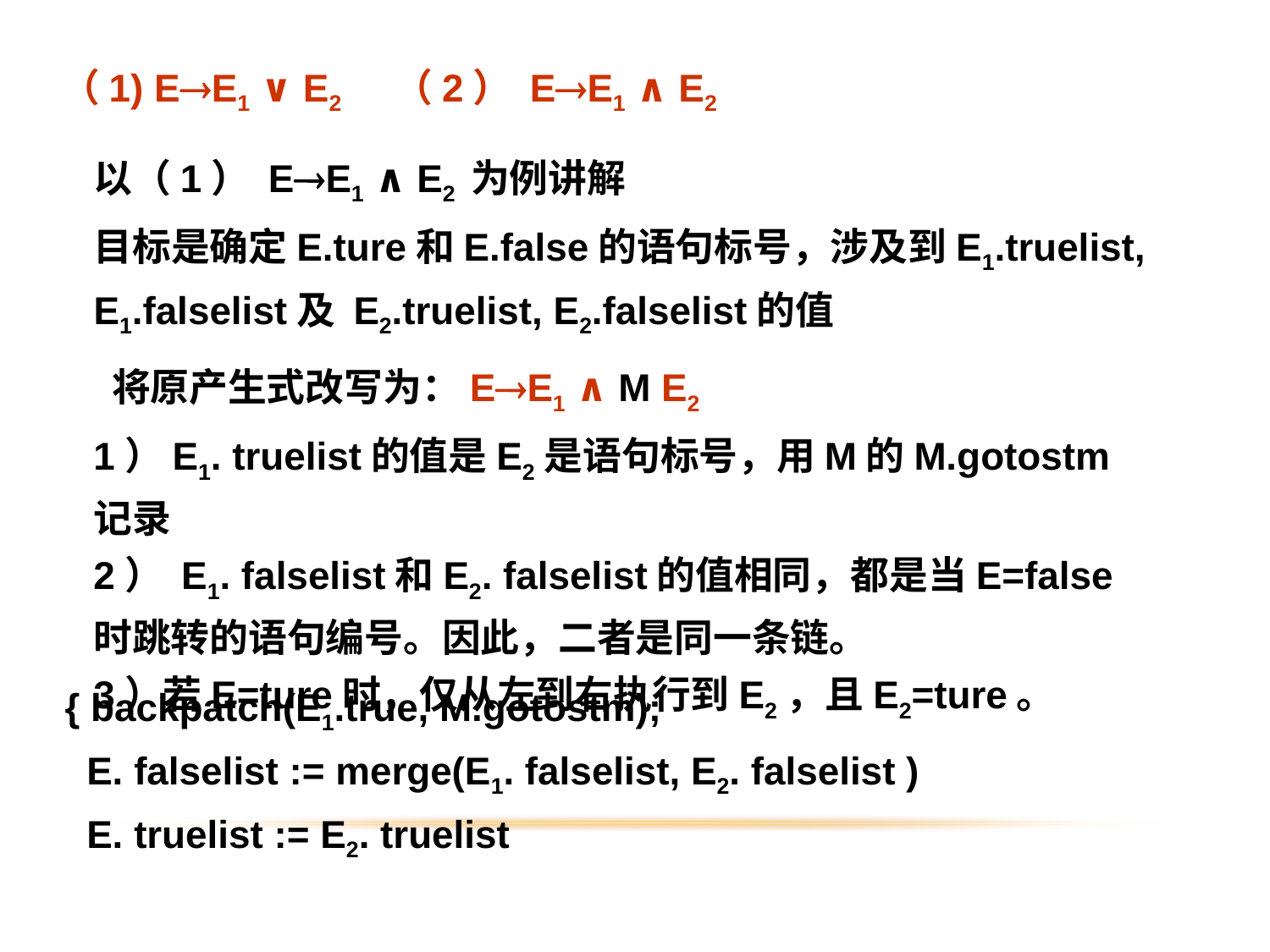

（1) E→E1 ∨ E2    （2） E→E1 ∧ E2
以（1） E→E1 ∧ E2 为例讲解
目标是确定E.ture和E.false的语句标号，涉及到E1.truelist, E1.falselist及 E2.truelist, E2.falselist的值
 将原产生式改写为：E→E1 ∧ M E2
1）E1. truelist的值是E2是语句标号，用M的M.gotostm记录
2） E1. falselist和E2. falselist的值相同，都是当E=false时跳转的语句编号。因此，二者是同一条链。
3）若E=ture时，仅从左到右执行到E2，且E2=ture。
{ backpatch(E1.true, M.gotostm);
  E. falselist := merge(E1. falselist, E2. falselist )
  E. truelist := E2. truelist